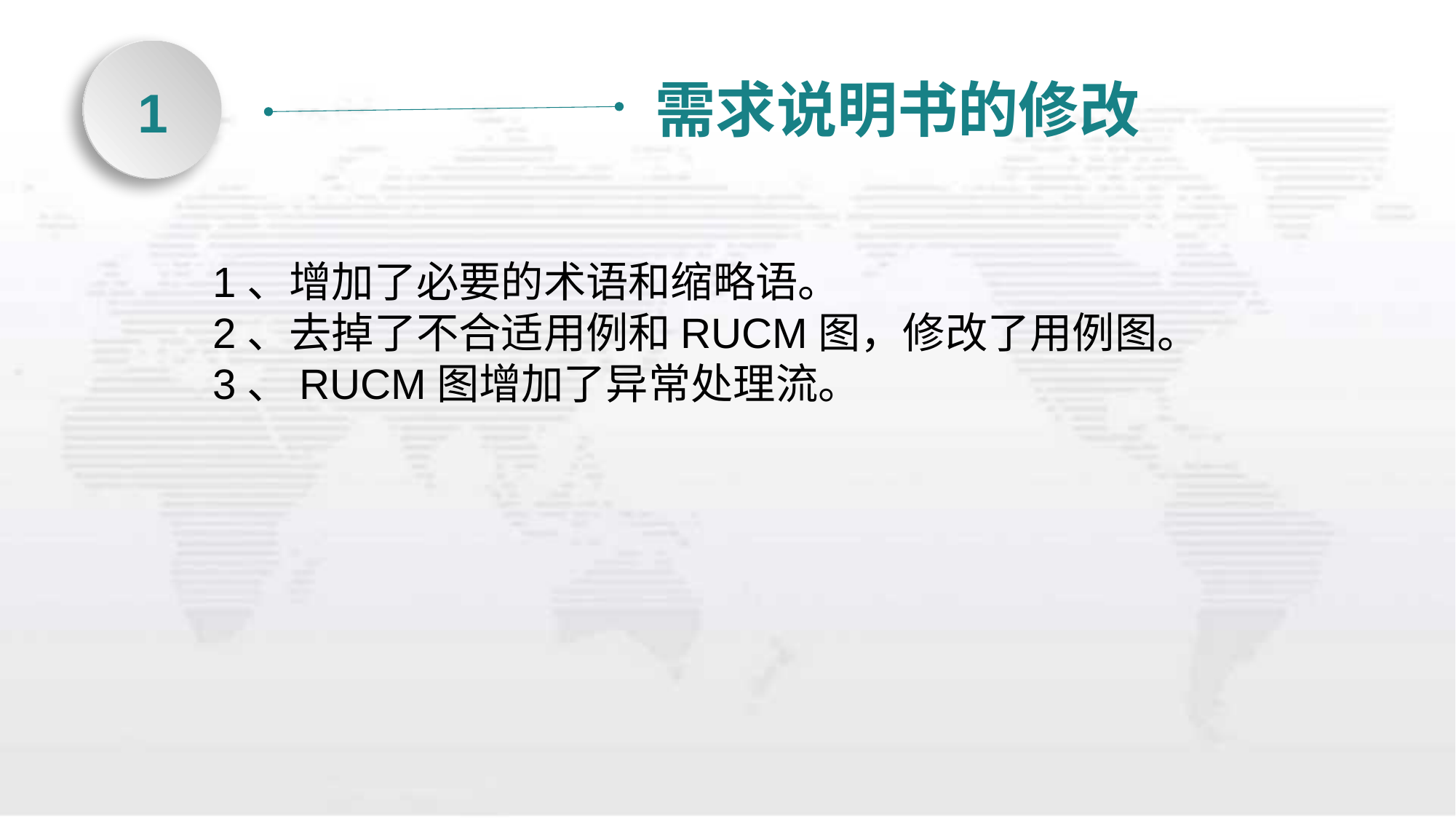

需求说明书的修改
1
1、增加了必要的术语和缩略语。
2、去掉了不合适用例和RUCM图，修改了用例图。
3、RUCM图增加了异常处理流。